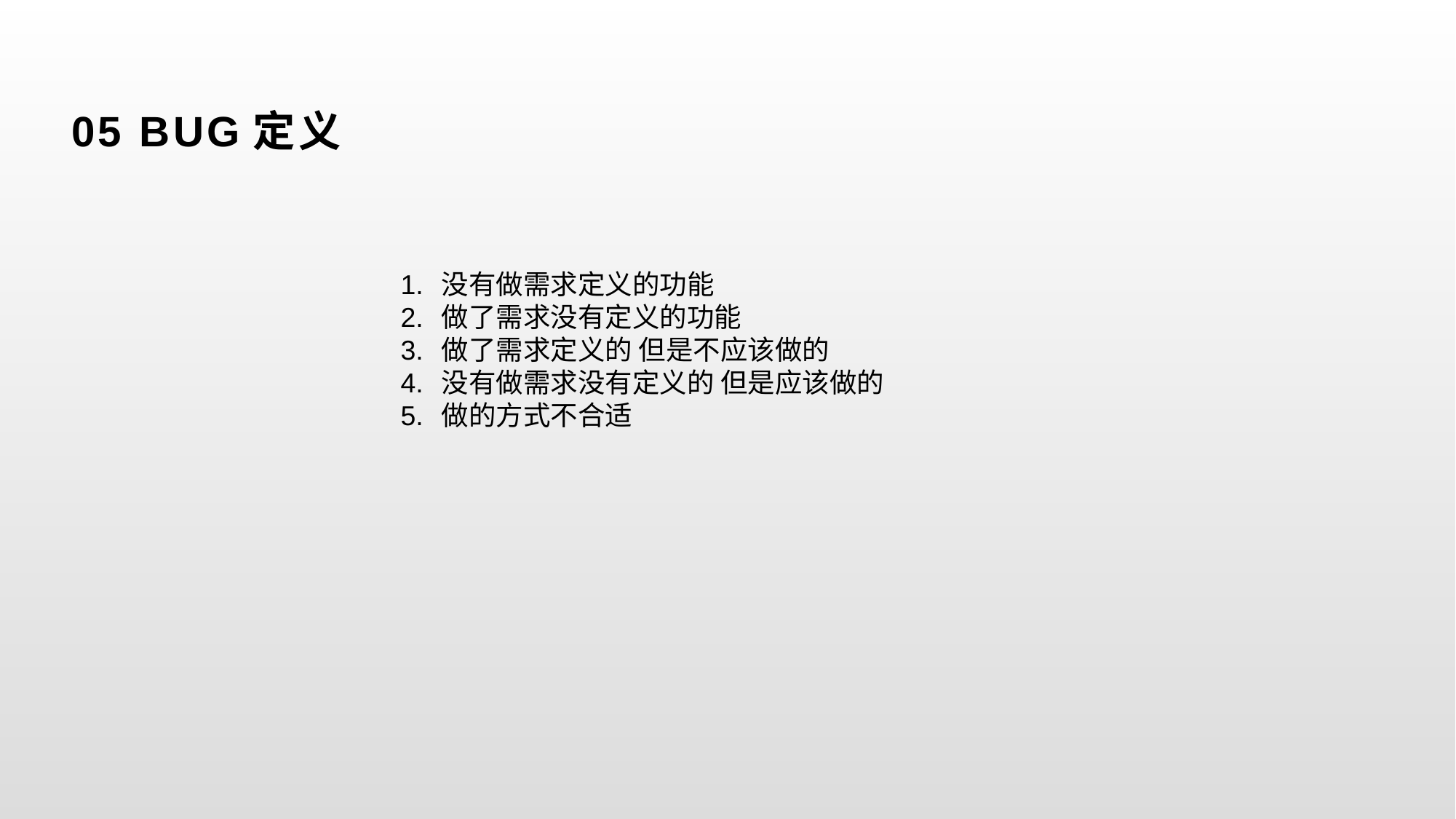

# 05 BUG定义
没有做需求定义的功能
做了需求没有定义的功能
做了需求定义的 但是不应该做的
没有做需求没有定义的 但是应该做的
做的方式不合适
19